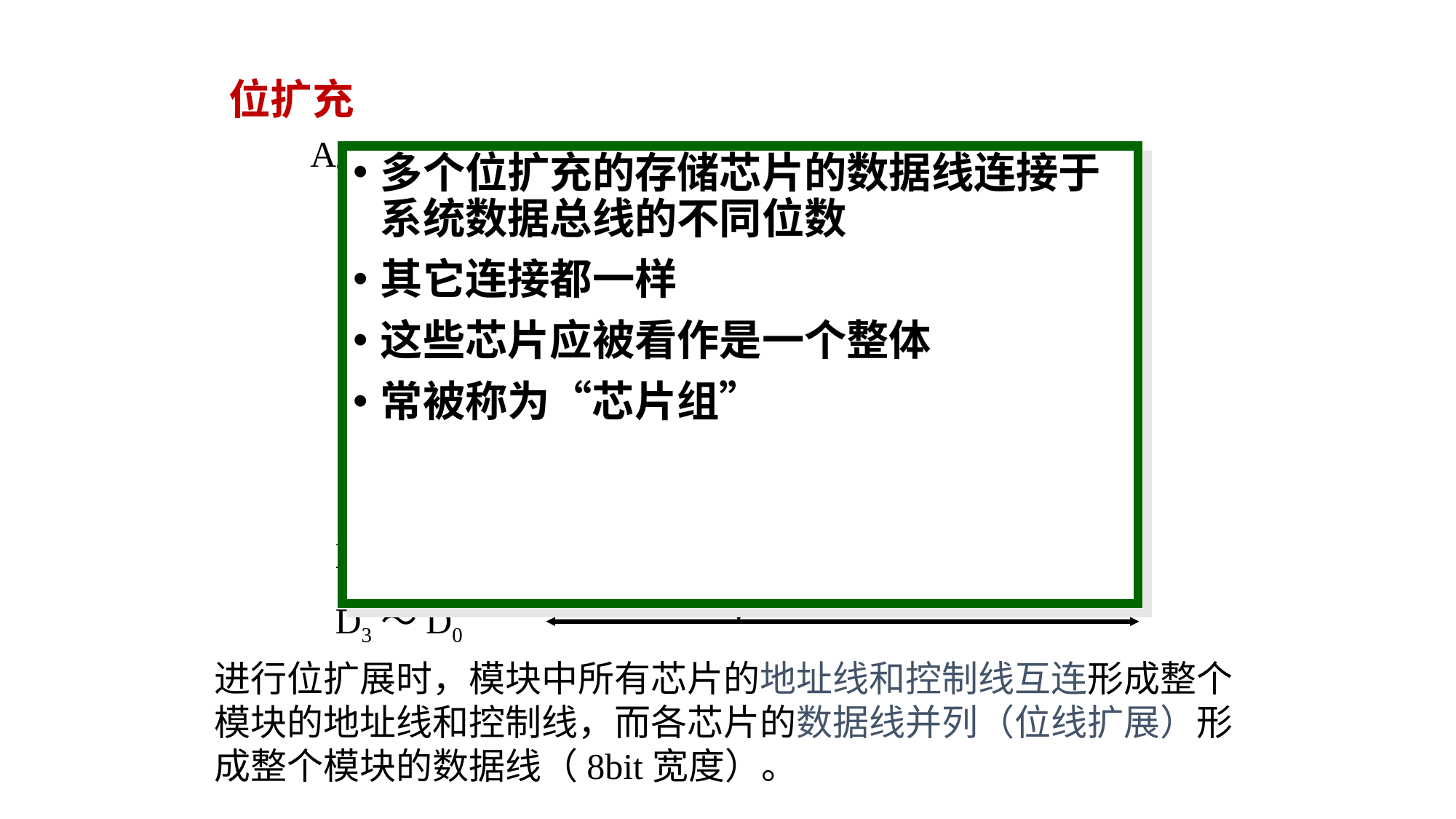

# 位扩充
A9～A0
多个位扩充的存储芯片的数据线连接于系统数据总线的不同位数
其它连接都一样
这些芯片应被看作是一个整体
常被称为“芯片组”

A9～A0

2114
（2）
CE

片选

A9～A0

I/O4～I/O1
2114
（1）
CE

I/O4～I/O1

D7～D4

D3～D0

进行位扩展时，模块中所有芯片的地址线和控制线互连形成整个模块的地址线和控制线，而各芯片的数据线并列（位线扩展）形成整个模块的数据线（8bit宽度）。